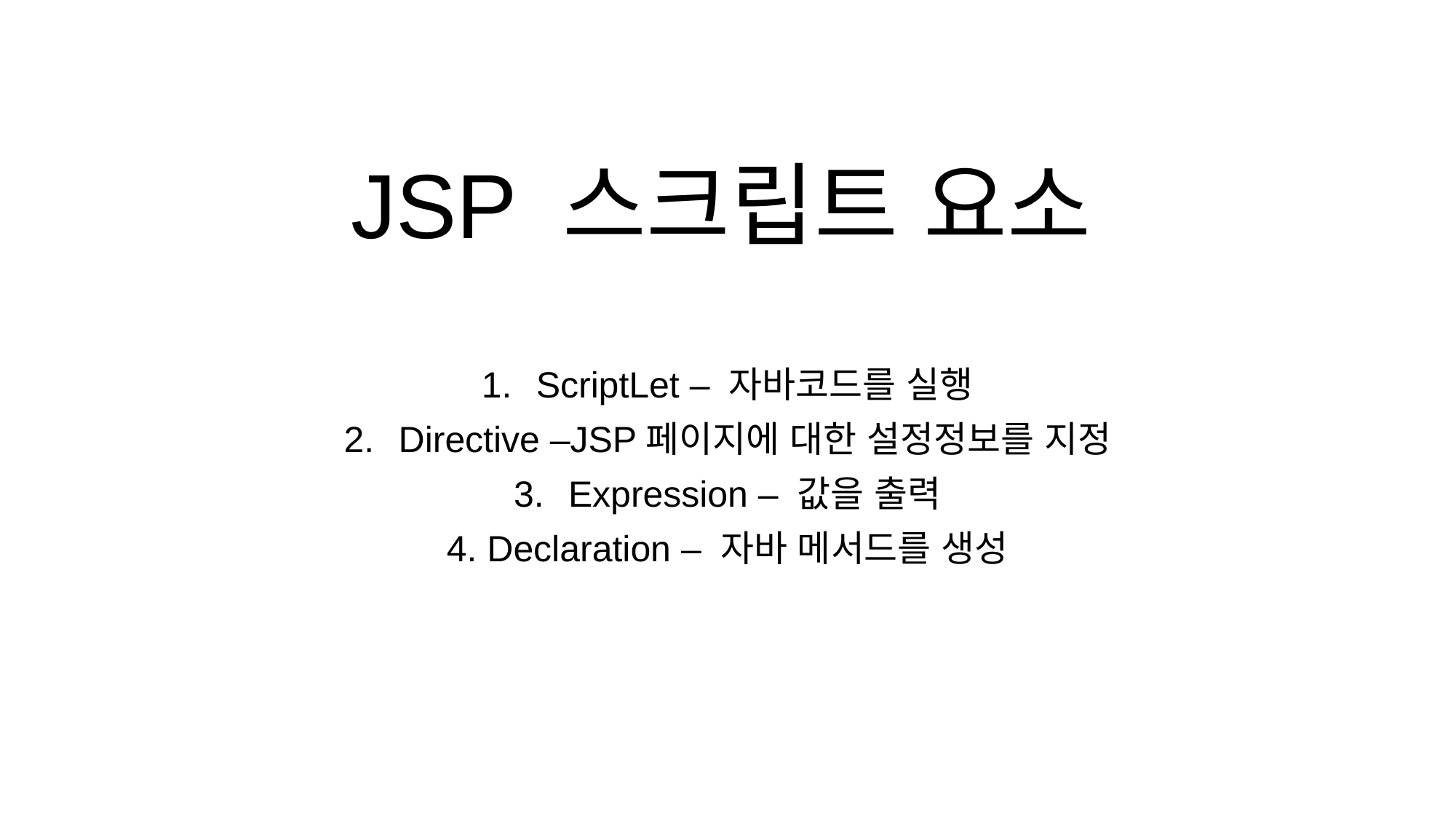

# JSP 스크립트 요소
ScriptLet – 자바코드를 실행
Directive –JSP페이지에 대한 설정정보를 지정
Expression – 값을 출력
4. Declaration – 자바 메서드를 생성